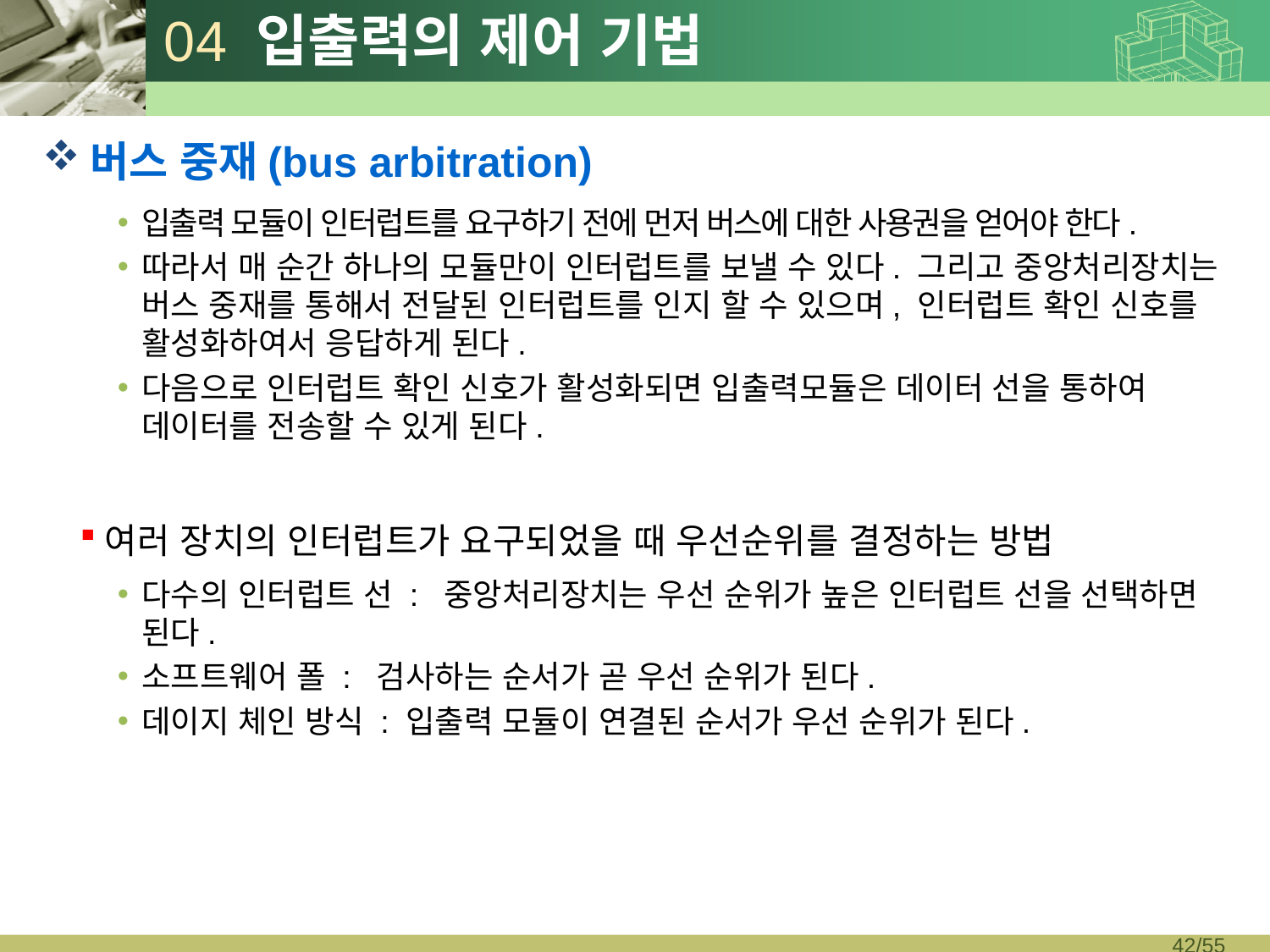

# 04 입출력의 제어 기법
버스 중재(bus arbitration)
입출력 모듈이 인터럽트를 요구하기 전에 먼저 버스에 대한 사용권을 얻어야 한다.
따라서 매 순간 하나의 모듈만이 인터럽트를 보낼 수 있다. 그리고 중앙처리장치는 버스 중재를 통해서 전달된 인터럽트를 인지 할 수 있으며, 인터럽트 확인 신호를 활성화하여서 응답하게 된다.
다음으로 인터럽트 확인 신호가 활성화되면 입출력모듈은 데이터 선을 통하여 데이터를 전송할 수 있게 된다.

여러 장치의 인터럽트가 요구되었을 때 우선순위를 결정하는 방법
다수의 인터럽트 선 :  중앙처리장치는 우선 순위가 높은 인터럽트 선을 선택하면 된다.
소프트웨어 폴 :  검사하는 순서가 곧 우선 순위가 된다.
데이지 체인 방식 : 입출력 모듈이 연결된 순서가 우선 순위가 된다.